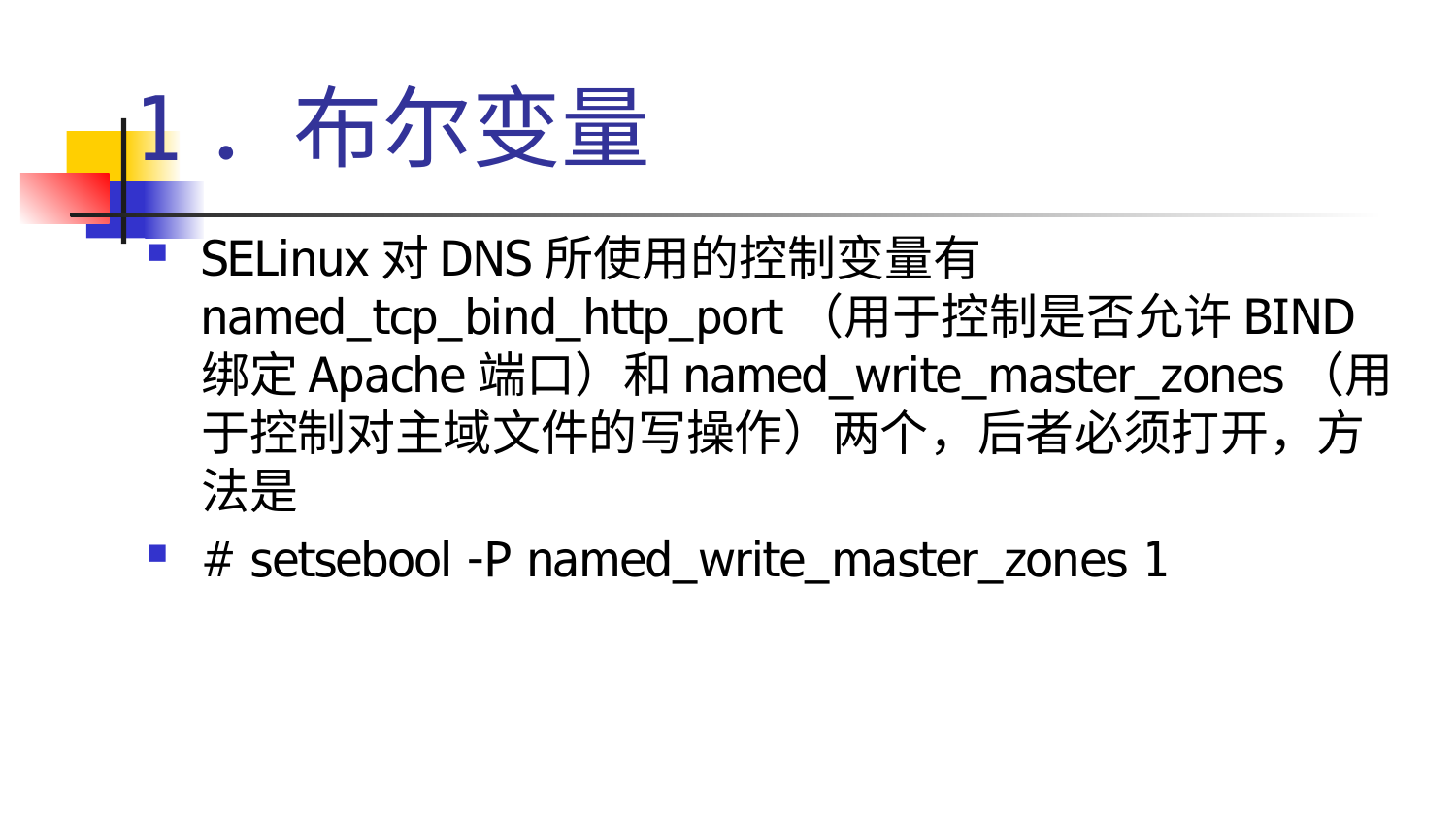

# 1．布尔变量
SELinux对DNS所使用的控制变量有named_tcp_bind_http_port（用于控制是否允许BIND绑定Apache端口）和named_write_master_zones（用于控制对主域文件的写操作）两个，后者必须打开，方法是
# setsebool -P named_write_master_zones 1